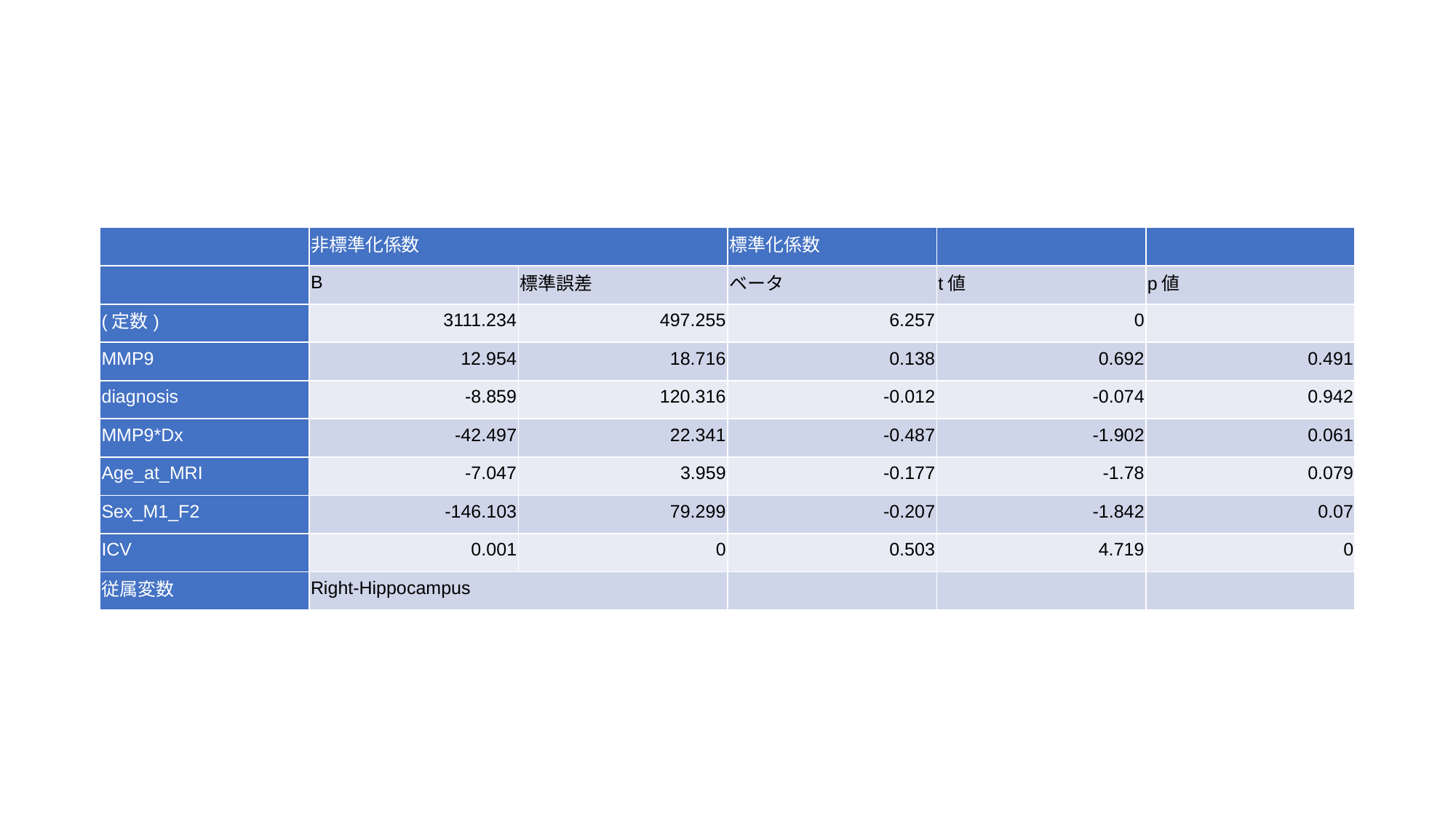

|  | 非標準化係数 |  | 標準化係数 |  |  |
| --- | --- | --- | --- | --- | --- |
|  | B | 標準誤差 | ベータ | t値 | p値 |
| (定数) | 3111.234 | 497.255 | 6.257 | 0 |  |
| MMP9 | 12.954 | 18.716 | 0.138 | 0.692 | 0.491 |
| diagnosis | -8.859 | 120.316 | -0.012 | -0.074 | 0.942 |
| MMP9\*Dx | -42.497 | 22.341 | -0.487 | -1.902 | 0.061 |
| Age\_at\_MRI | -7.047 | 3.959 | -0.177 | -1.78 | 0.079 |
| Sex\_M1\_F2 | -146.103 | 79.299 | -0.207 | -1.842 | 0.07 |
| ICV | 0.001 | 0 | 0.503 | 4.719 | 0 |
| 従属変数 | Right-Hippocampus |  |  |  |  |